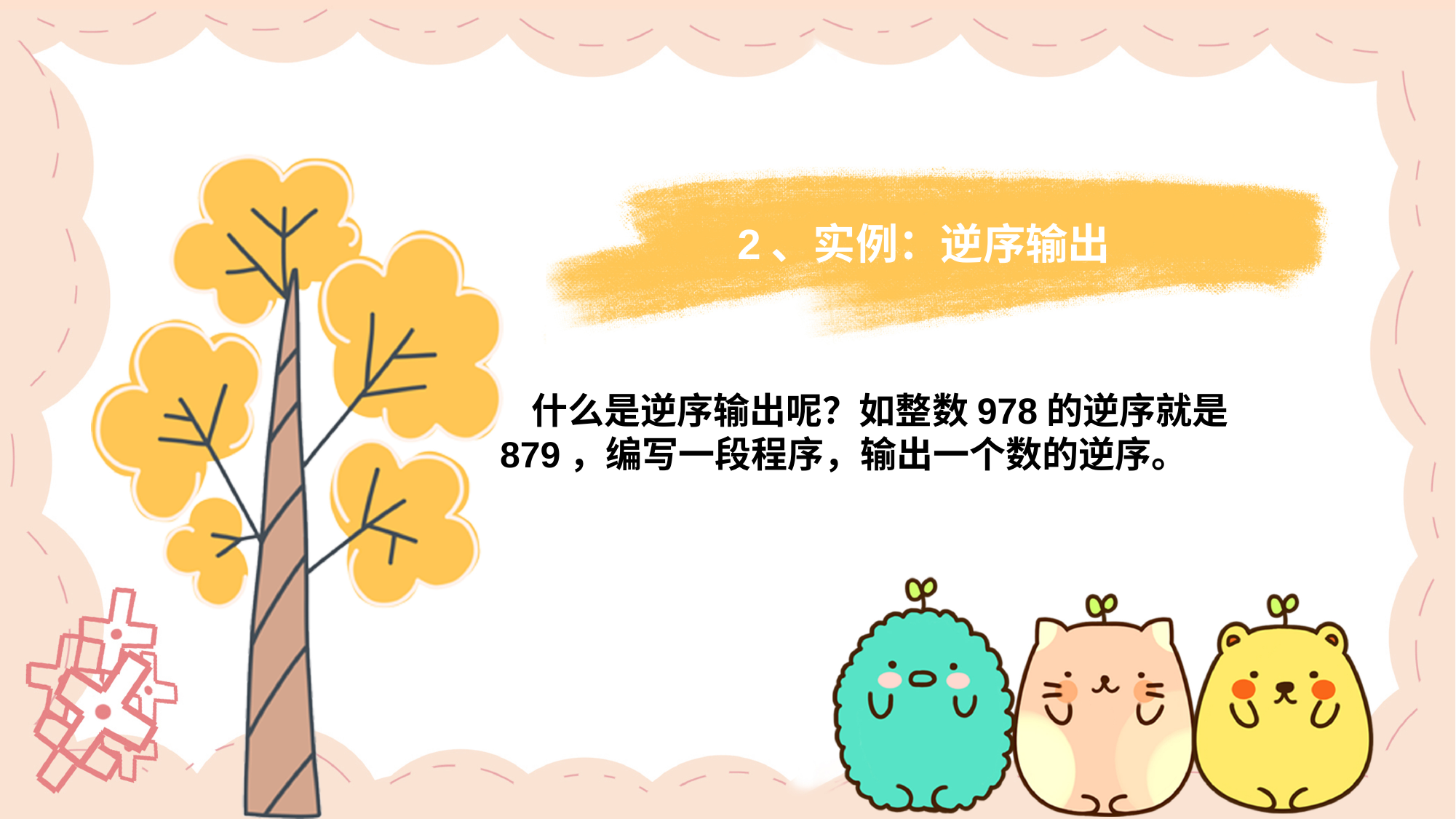

2、实例：逆序输出
什么是逆序输出呢？如整数978的逆序就是879，编写一段程序，输出一个数的逆序。